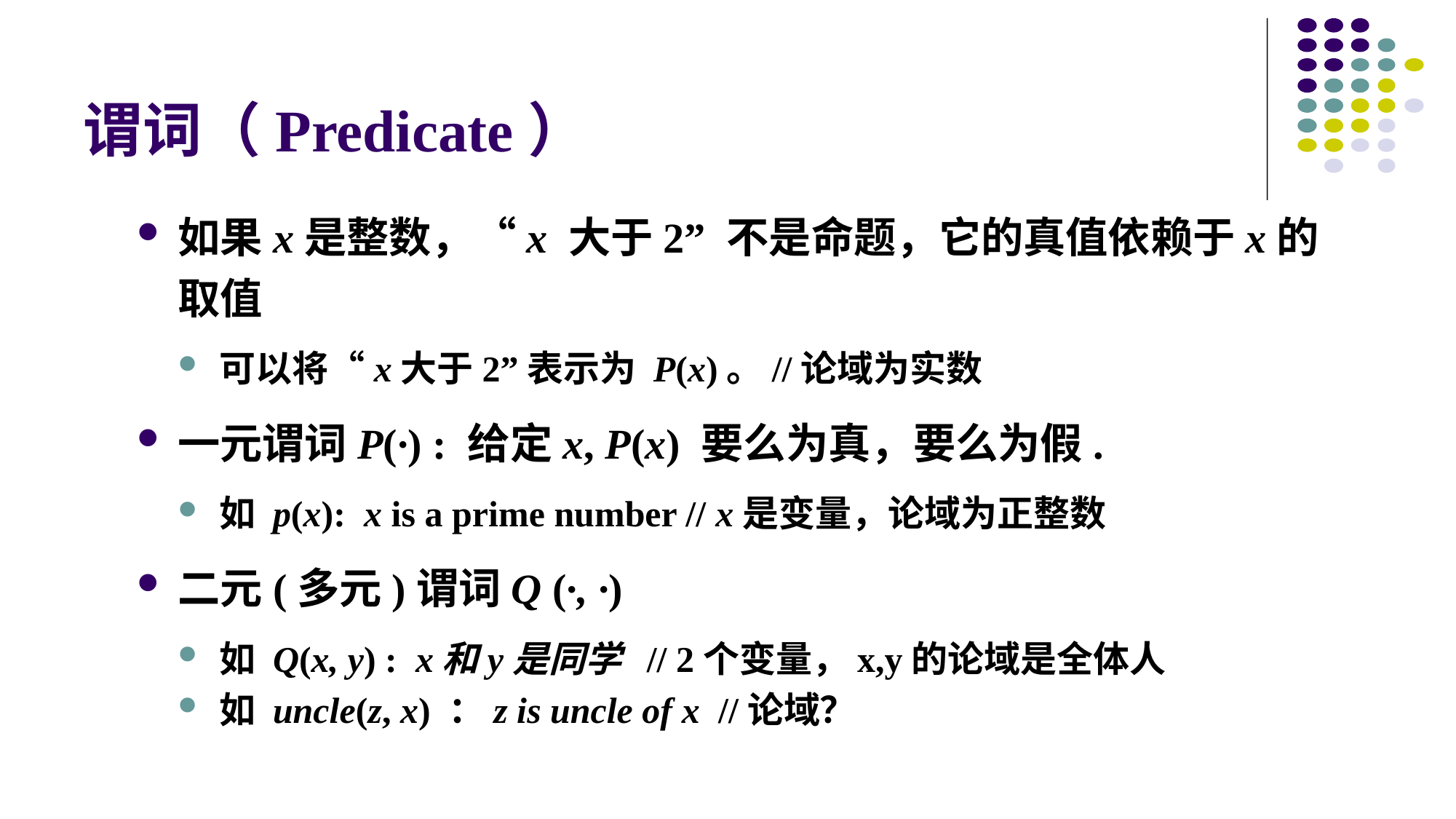

# 谓词（Predicate）
如果x是整数，“x 大于2” 不是命题，它的真值依赖于x的取值
可以将“x大于2”表示为 P(x)。//论域为实数
一元谓词P(·) : 给定x, P(x) 要么为真，要么为假.
如 p(x):  x is a prime number // x是变量，论域为正整数
二元(多元)谓词Q (·, ·)
如 Q(x, y) :  x和y是同学  // 2个变量，x,y的论域是全体人
如 uncle(z, x) ：z is uncle of x  //论域？